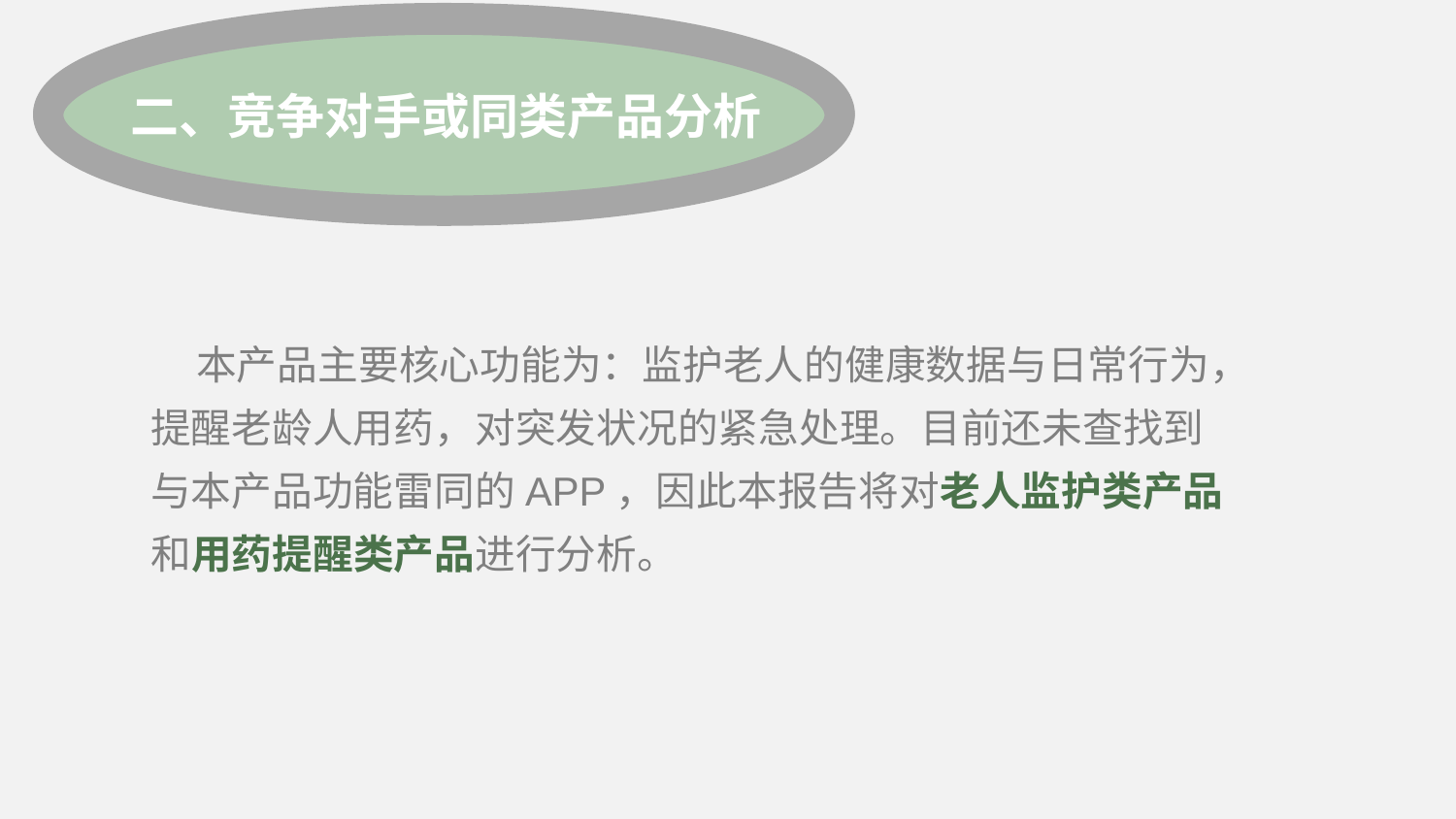

二、竞争对手或同类产品分析
二、竞争对手或同类产品分析
    本产品主要核心功能为：监护老人的健康数据与日常行为，提醒老龄人用药，对突发状况的紧急处理。目前还未查找到与本产品功能雷同的APP，因此本报告将对老人监护类产品和用药提醒类产品进行分析。